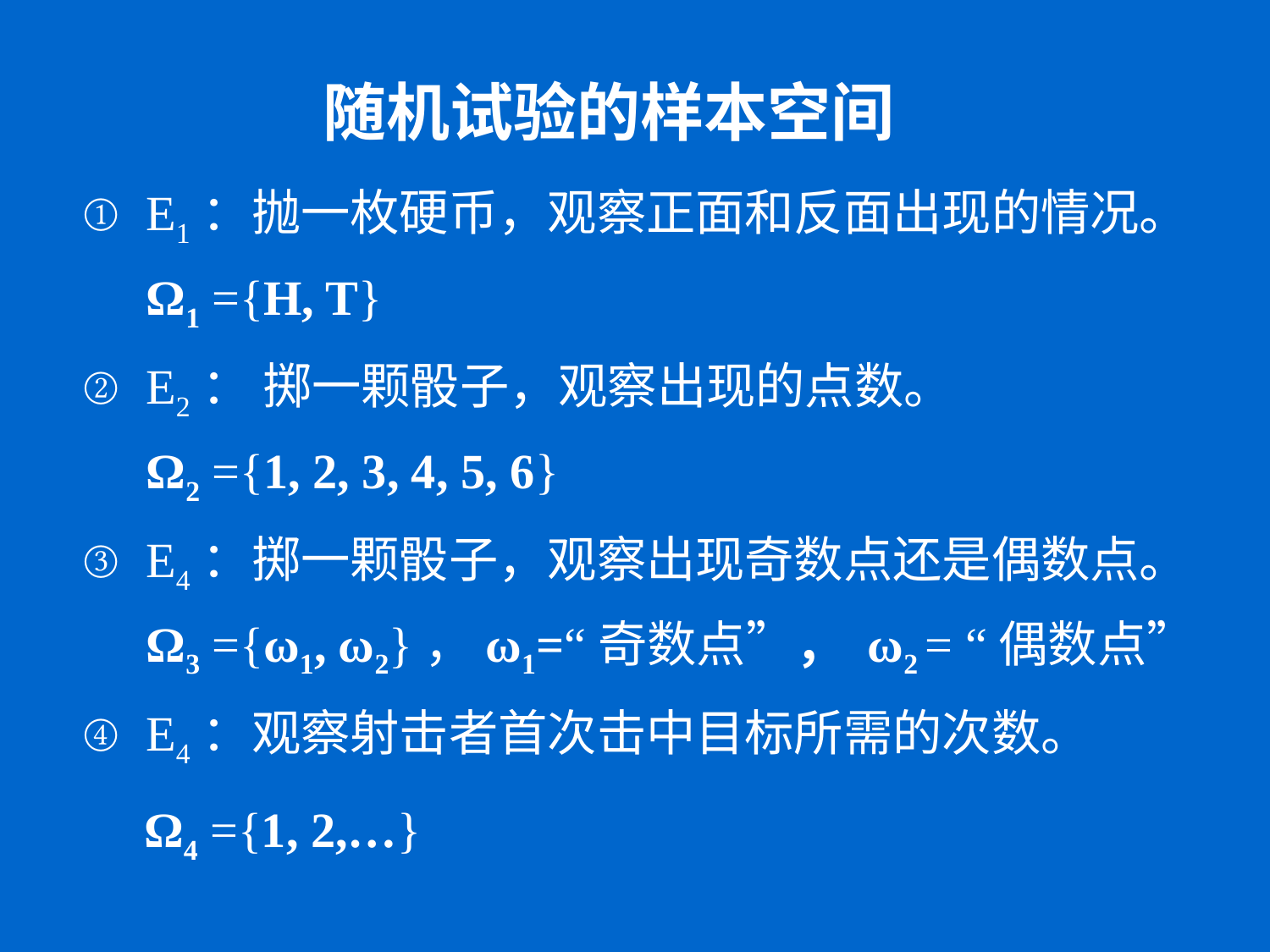

随机试验的样本空间

E1：抛一枚硬币，观察正面和反面出现的情况。
Ω1 ={H, T}
E2： 掷一颗骰子，观察出现的点数。
Ω2 ={1, 2, 3, 4, 5, 6}
E4：掷一颗骰子，观察出现奇数点还是偶数点。
Ω3 ={ω1, ω2}，ω1=“奇数点”， ω2 = “偶数点”
E4：观察射击者首次击中目标所需的次数。
     Ω4 ={1, 2,…}